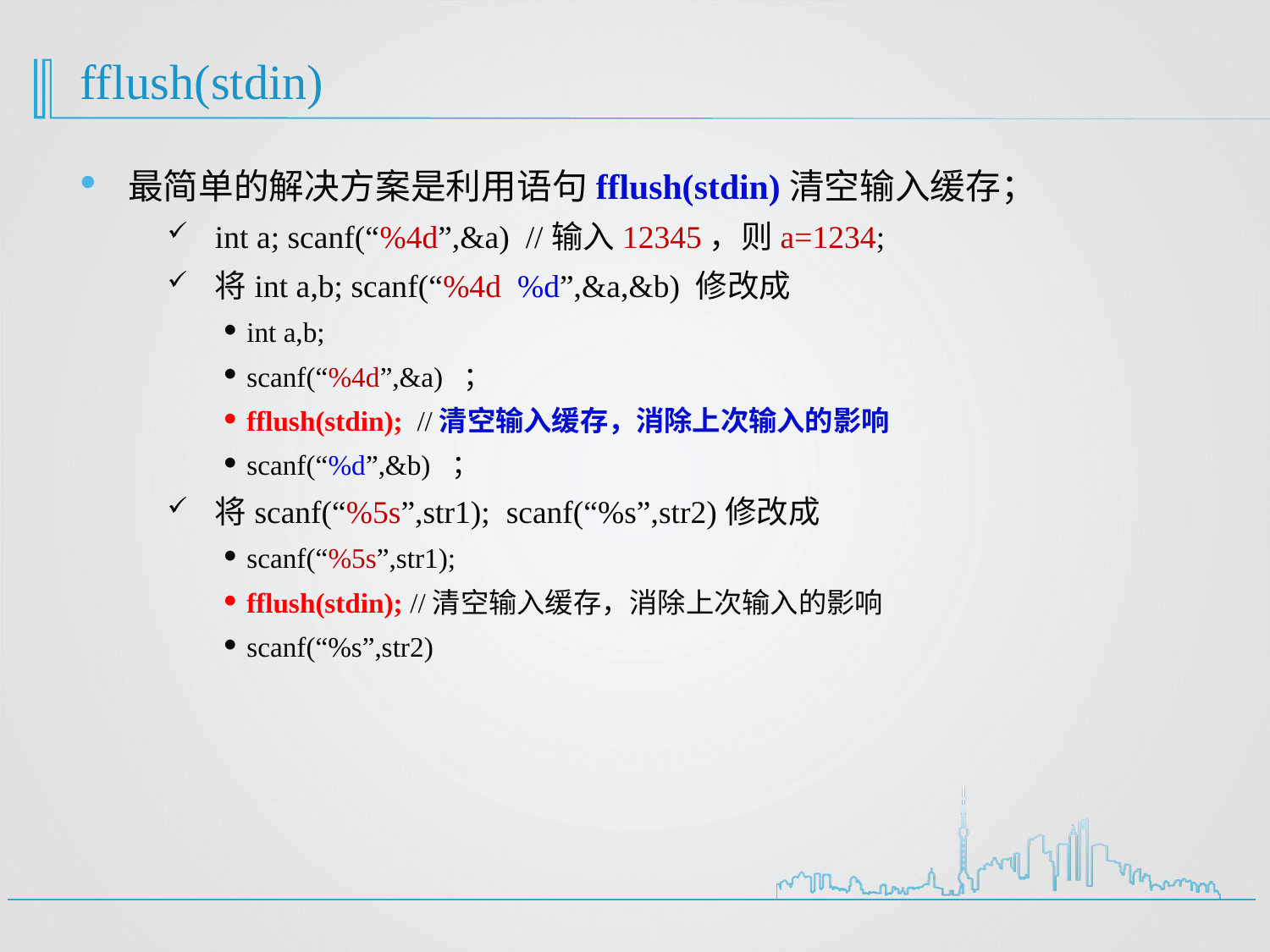

# fflush(stdin)
最简单的解决方案是利用语句fflush(stdin)清空输入缓存；
int a; scanf(“%4d”,&a)  //输入12345，则a=1234;
将int a,b; scanf(“%4d  %d”,&a,&b) 修改成
int a,b;
scanf(“%4d”,&a)  ；
fflush(stdin);  //清空输入缓存，消除上次输入的影响
scanf(“%d”,&b)  ；
将scanf(“%5s”,str1);  scanf(“%s”,str2)修改成
scanf(“%5s”,str1);
fflush(stdin); //清空输入缓存，消除上次输入的影响
scanf(“%s”,str2)